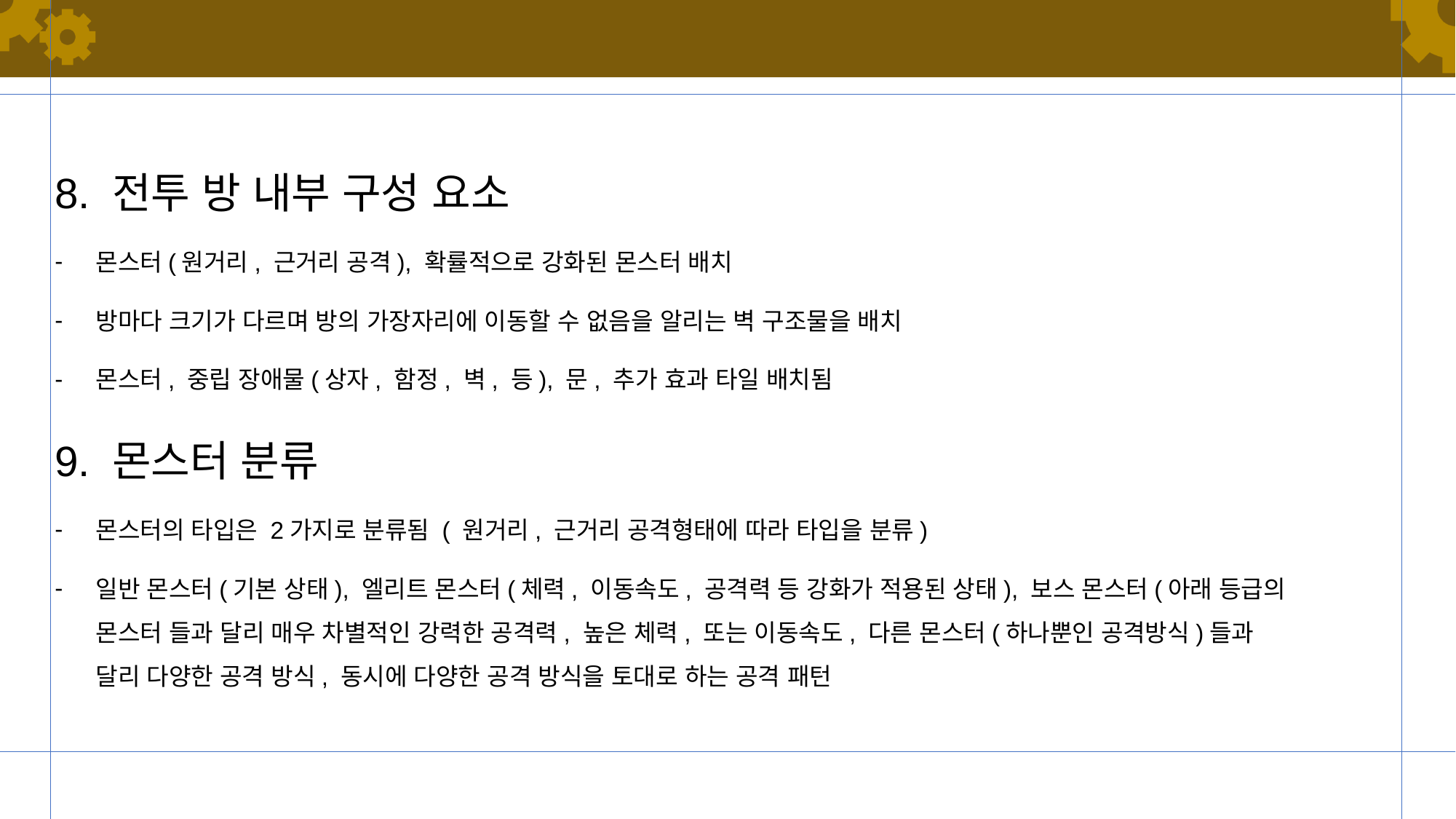

#
8. 전투 방 내부 구성 요소
몬스터(원거리, 근거리 공격), 확률적으로 강화된 몬스터 배치
방마다 크기가 다르며 방의 가장자리에 이동할 수 없음을 알리는 벽 구조물을 배치
몬스터, 중립 장애물(상자, 함정, 벽, 등), 문, 추가 효과 타일 배치됨
9. 몬스터 분류
몬스터의 타입은 2가지로 분류됨 ( 원거리, 근거리 공격형태에 따라 타입을 분류)
일반 몬스터(기본 상태), 엘리트 몬스터(체력, 이동속도, 공격력 등 강화가 적용된 상태), 보스 몬스터(아래 등급의 몬스터 들과 달리 매우 차별적인 강력한 공격력, 높은 체력, 또는 이동속도, 다른 몬스터(하나뿐인 공격방식)들과 달리 다양한 공격 방식, 동시에 다양한 공격 방식을 토대로 하는 공격 패턴